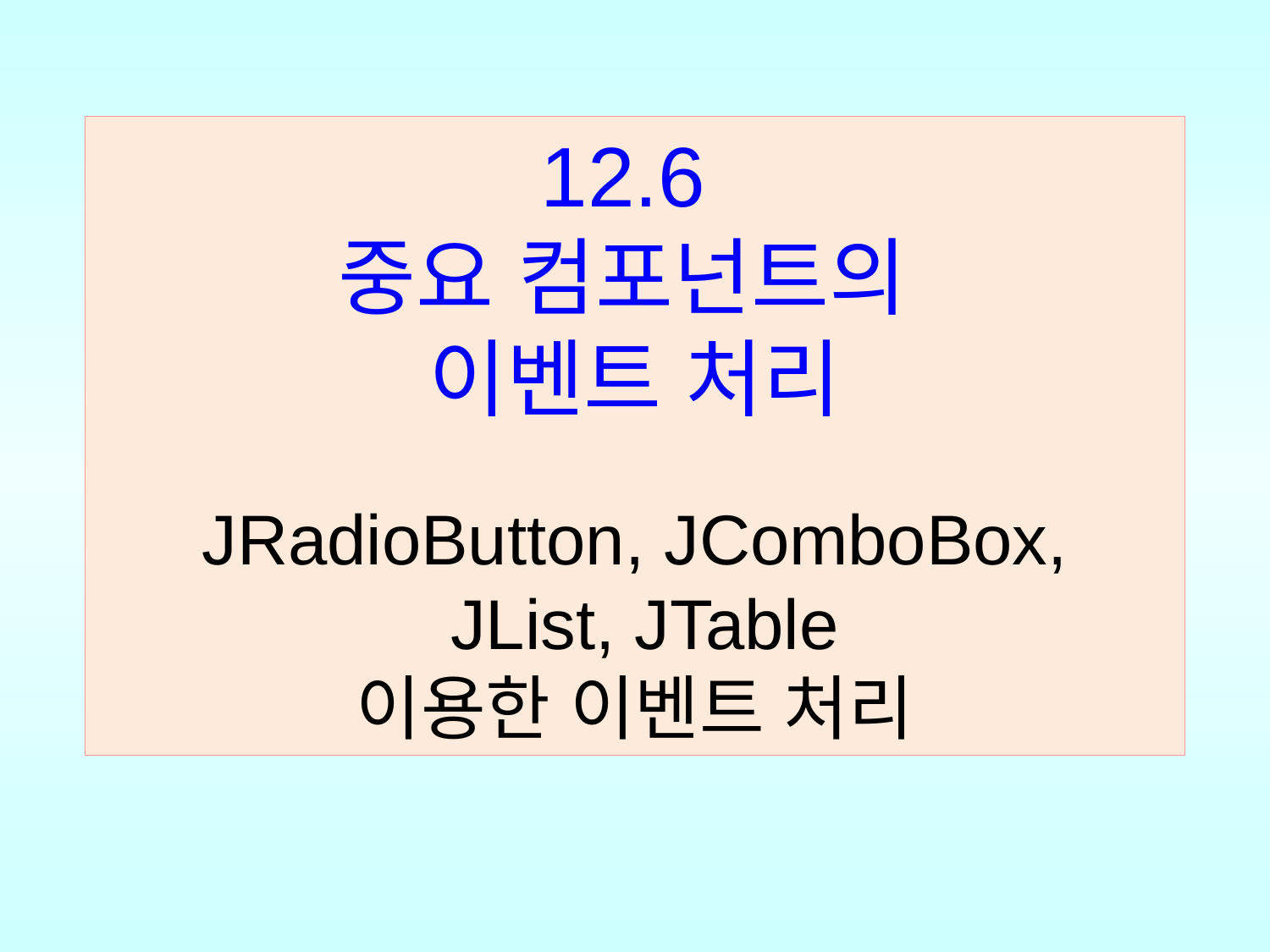

12.6
중요 컴포넌트의
이벤트 처리

JRadioButton, JComboBox,
 JList, JTable
이용한 이벤트 처리